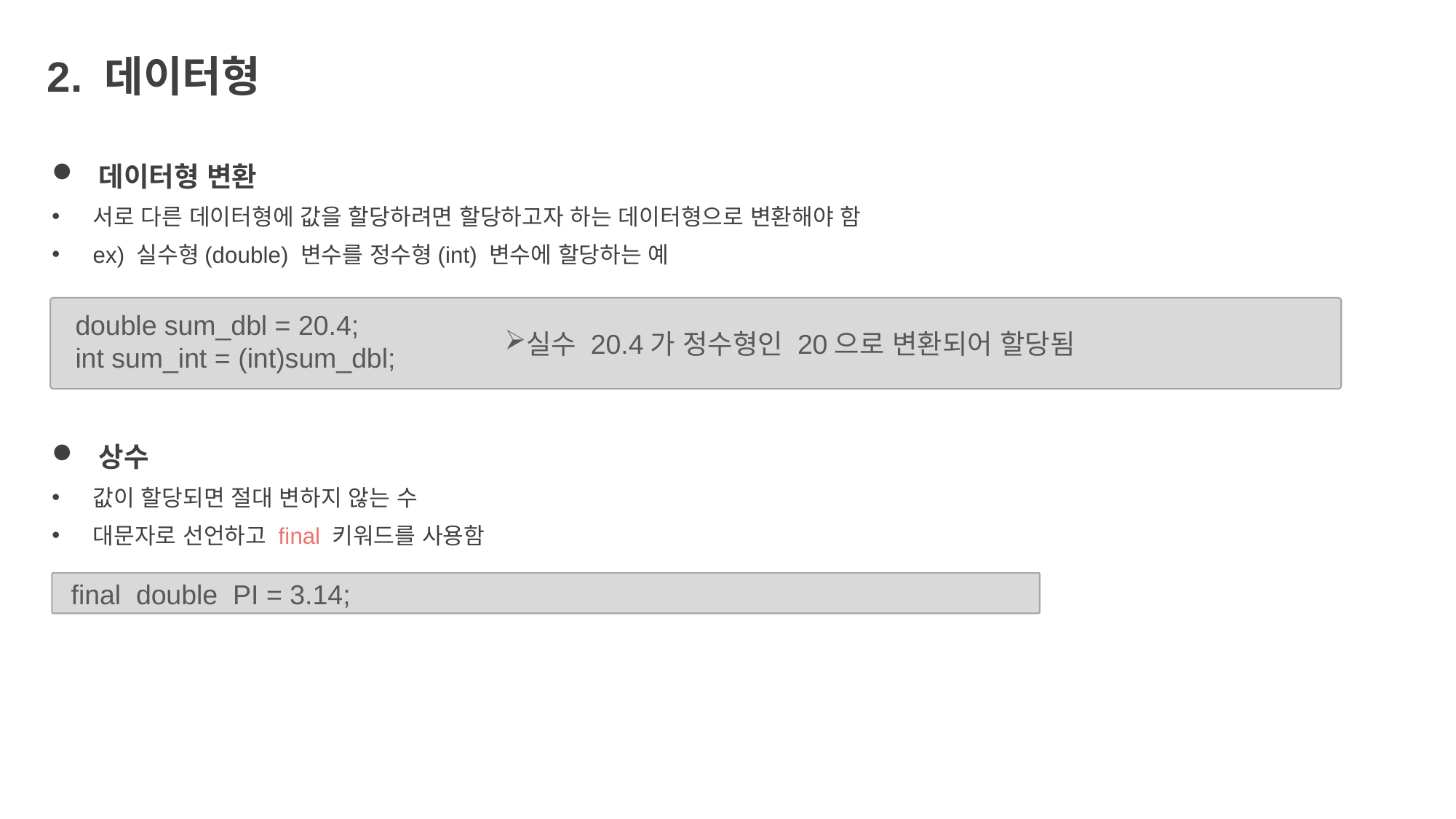

2. 데이터형
 데이터형 변환
서로 다른 데이터형에 값을 할당하려면 할당하고자 하는 데이터형으로 변환해야 함
ex) 실수형(double) 변수를 정수형(int) 변수에 할당하는 예

double sum_dbl = 20.4;
int sum_int = (int)sum_dbl;
실수 20.4가 정수형인 20으로 변환되어 할당됨
 상수
값이 할당되면 절대 변하지 않는 수
대문자로 선언하고 final 키워드를 사용함

final  double  PI = 3.14;